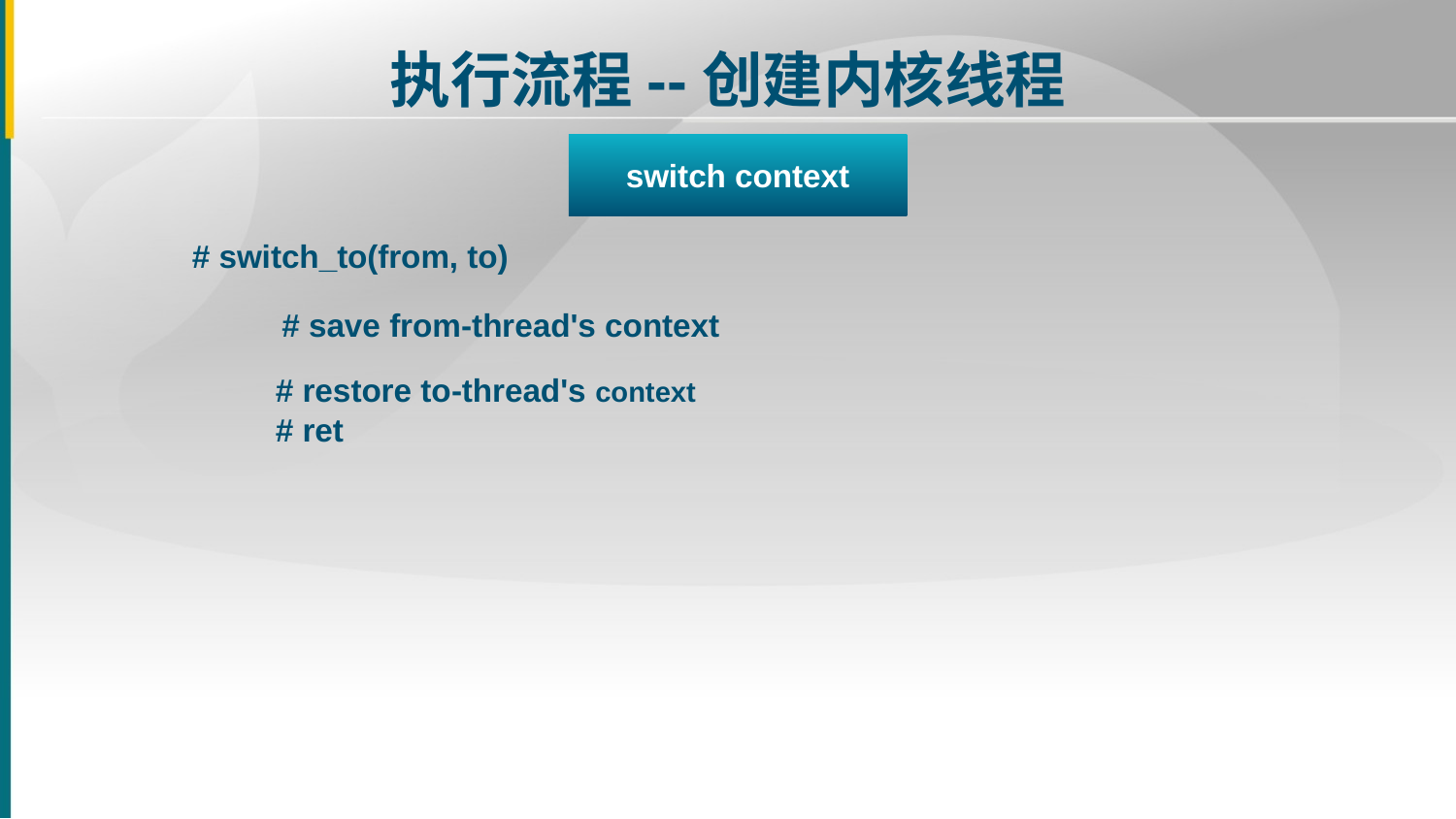

执行流程--创建内核线程
switch context
# switch_to(from, to)
# save from-thread's context
 # restore to-thread's context
 # ret